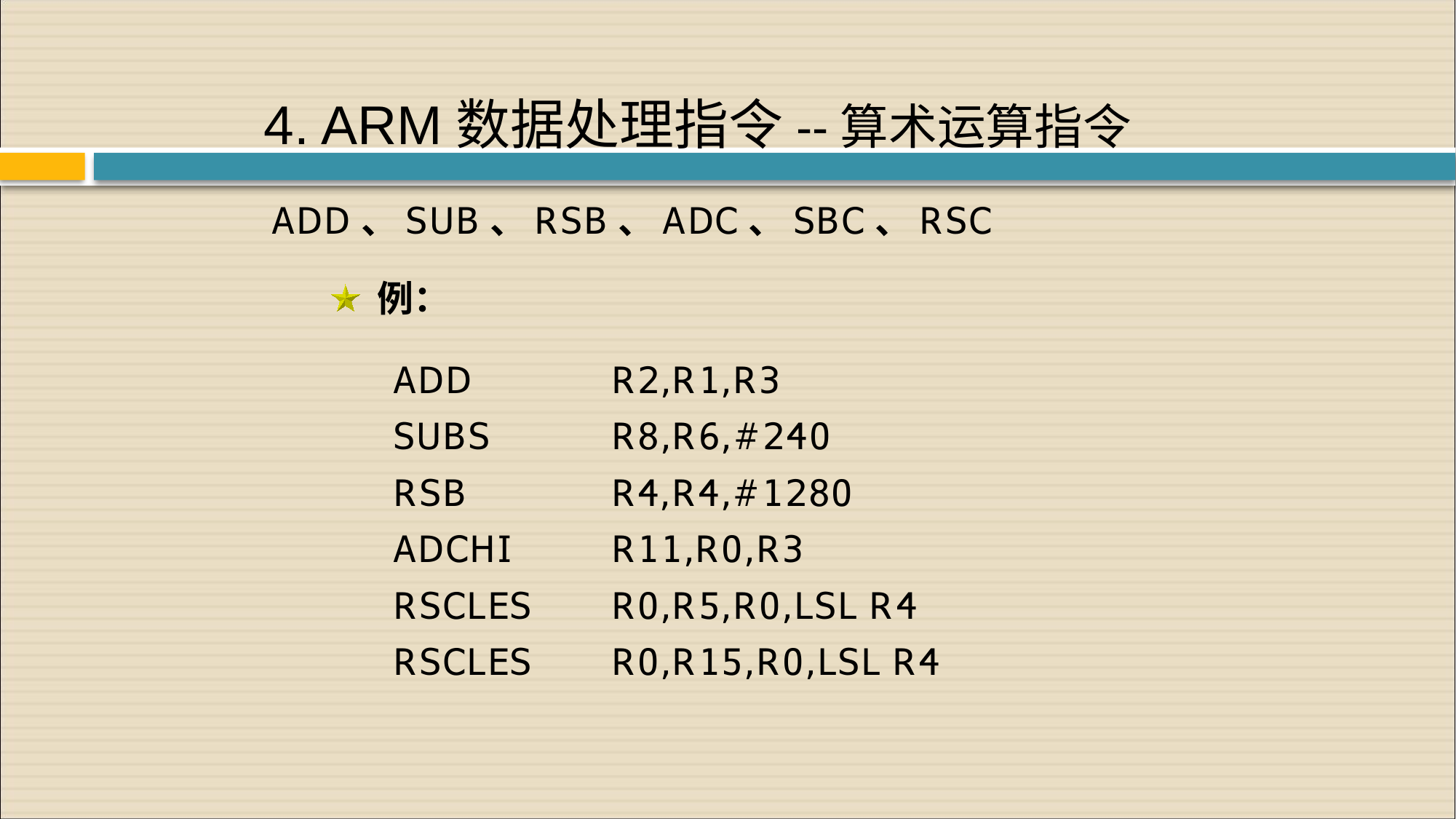

# 4. ARM数据处理指令--算术运算指令
ADD、SUB、RSB、ADC、SBC、RSC
 例：
ADD		R2,R1,R3
SUBS		R8,R6,#240
RSB		R4,R4,#1280
ADCHI	R11,R0,R3
RSCLES	R0,R5,R0,LSL R4
RSCLES	R0,R15,R0,LSL R4